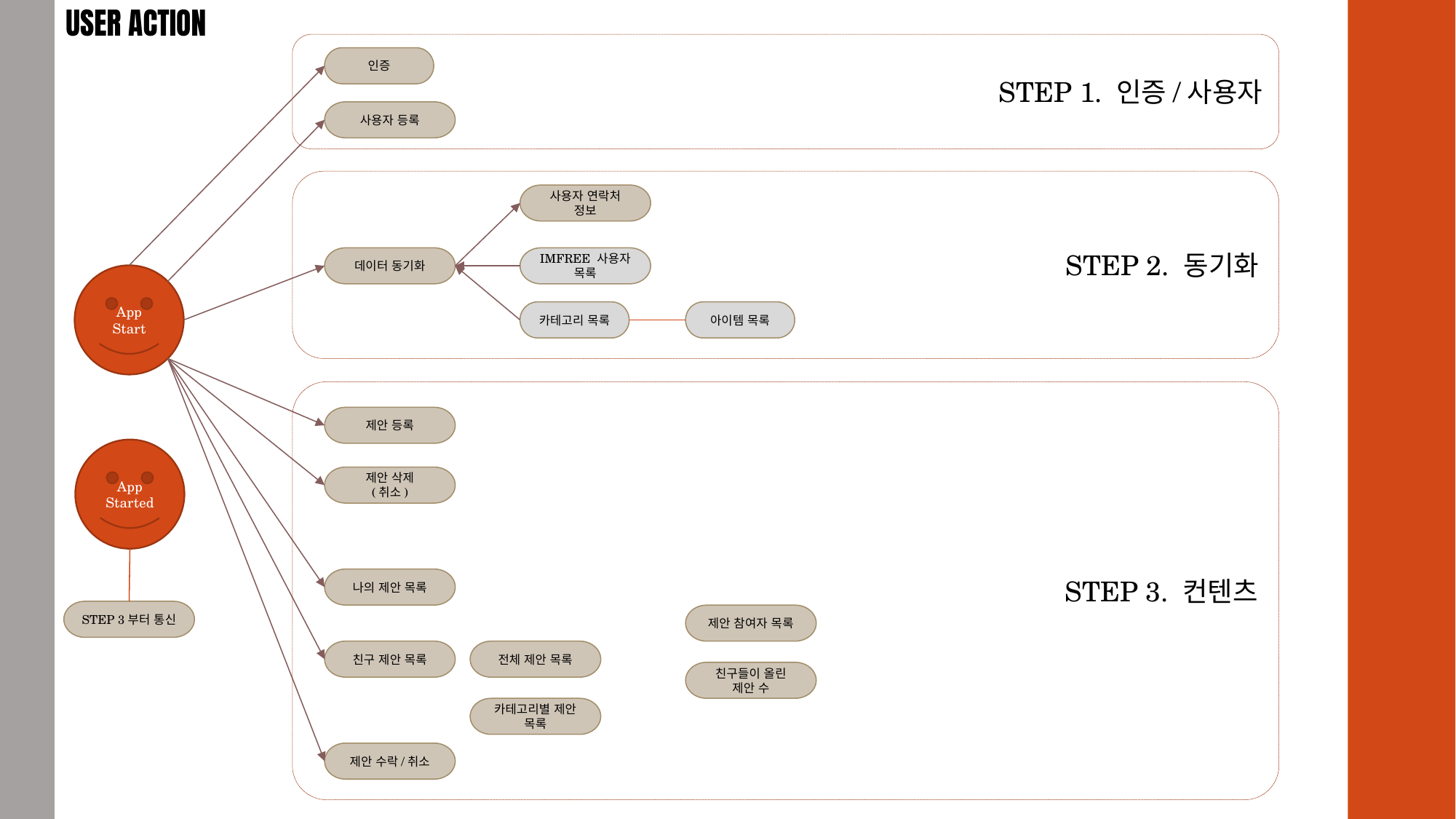

USER ACTION
STEP 1. 인증/사용자
인증
사용자 등록
STEP 2. 동기화
사용자 연락처 정보
데이터 동기화
IMFREE 사용자 목록
App Start
카테고리 목록
아이템 목록
STEP 3. 컨텐츠
제안 등록
App Started
제안 삭제
(취소)
나의 제안 목록
STEP 3부터 통신
제안 참여자 목록
친구 제안 목록
전체 제안 목록
친구들이 올린 제안 수
카테고리별 제안 목록
제안 수락/취소